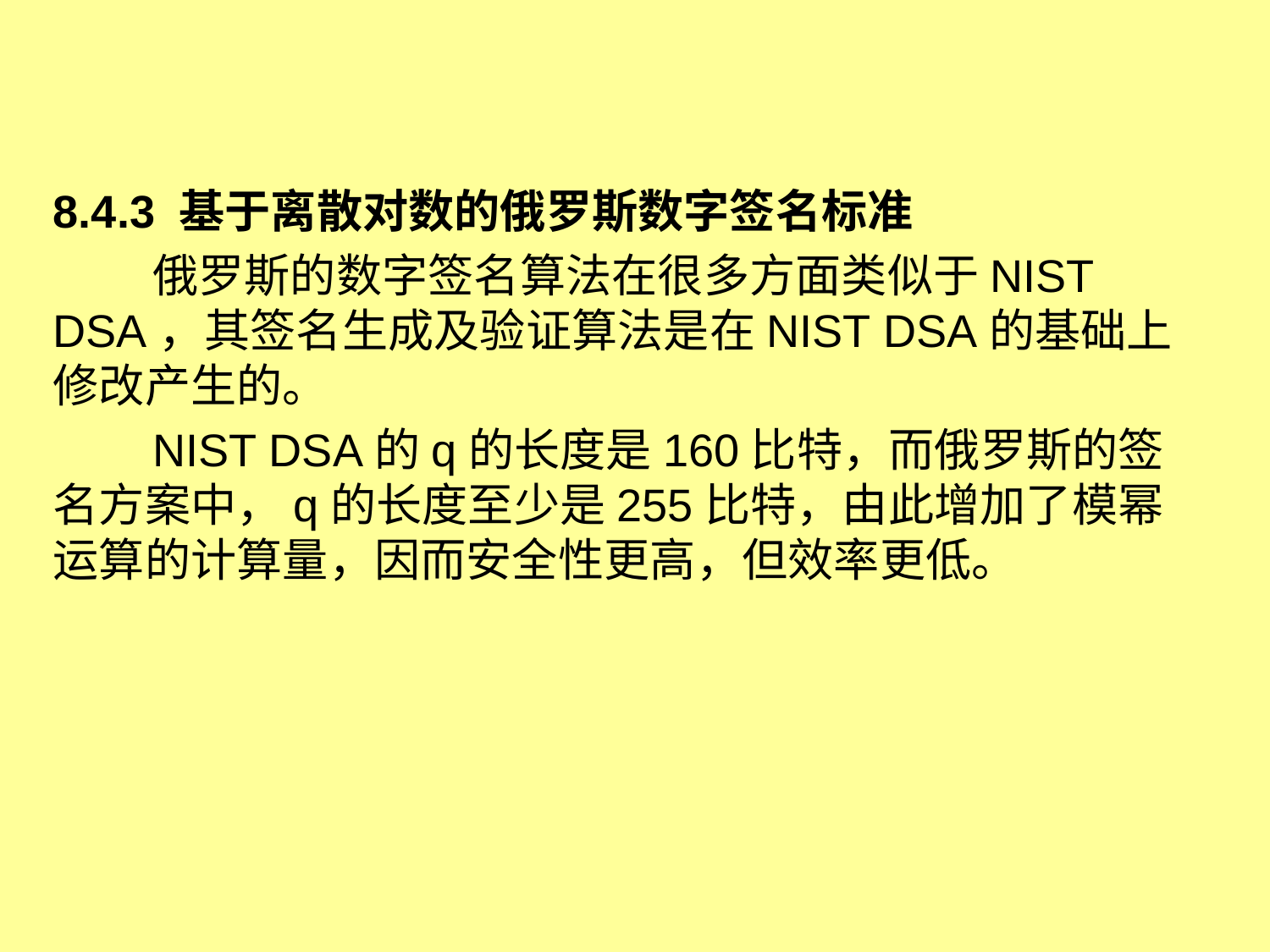

#
8.4.3 基于离散对数的俄罗斯数字签名标准
俄罗斯的数字签名算法在很多方面类似于NIST DSA，其签名生成及验证算法是在NIST DSA的基础上修改产生的。
NIST DSA的q的长度是160比特，而俄罗斯的签名方案中，q的长度至少是255比特，由此增加了模幂运算的计算量，因而安全性更高，但效率更低。